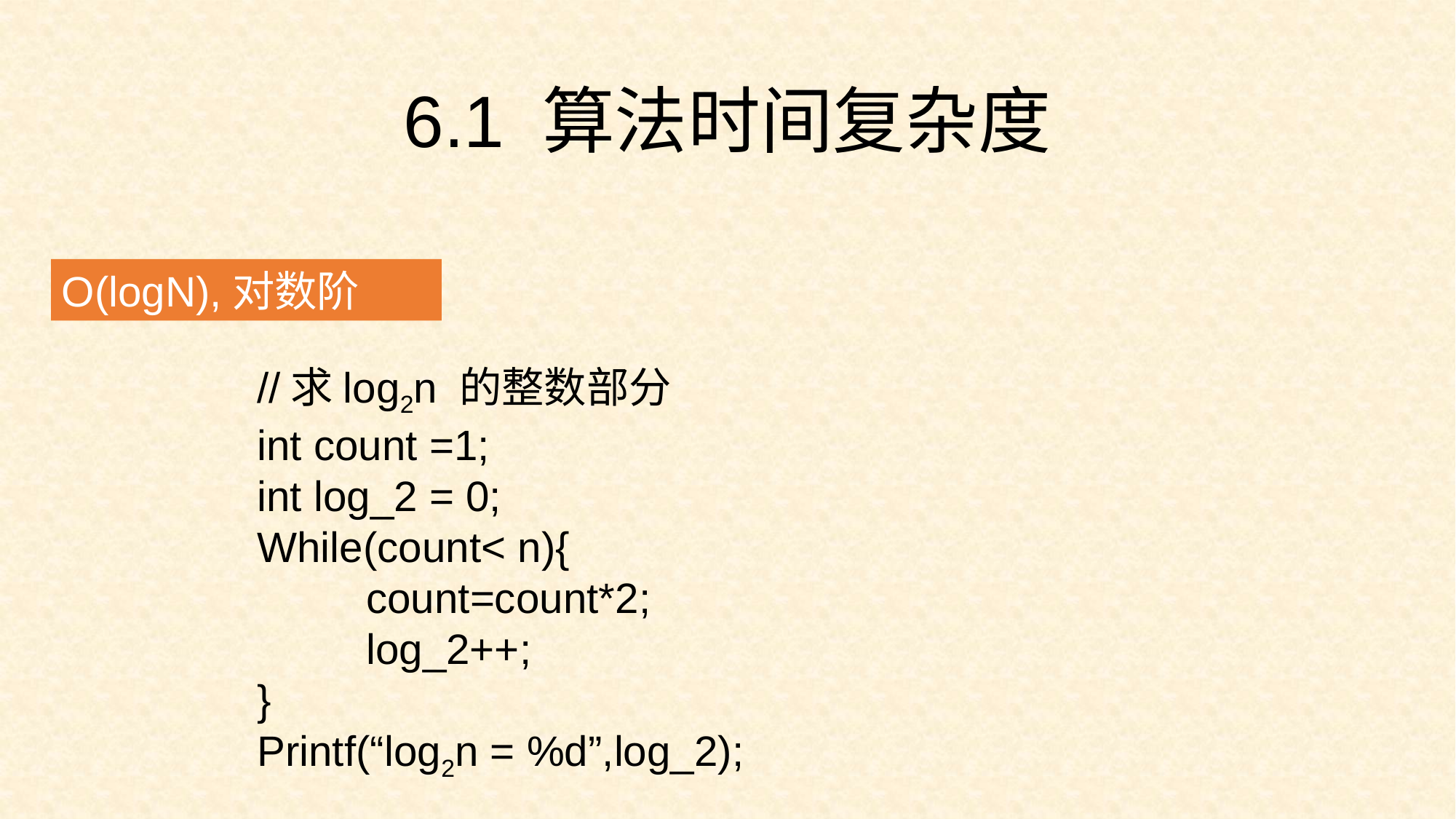

6.1 算法时间复杂度
O(logN),对数阶
//求log2n 的整数部分
int count =1;
int log_2 = 0;
While(count< n){
	count=count*2;
	log_2++;
}
Printf(“log2n = %d”,log_2);